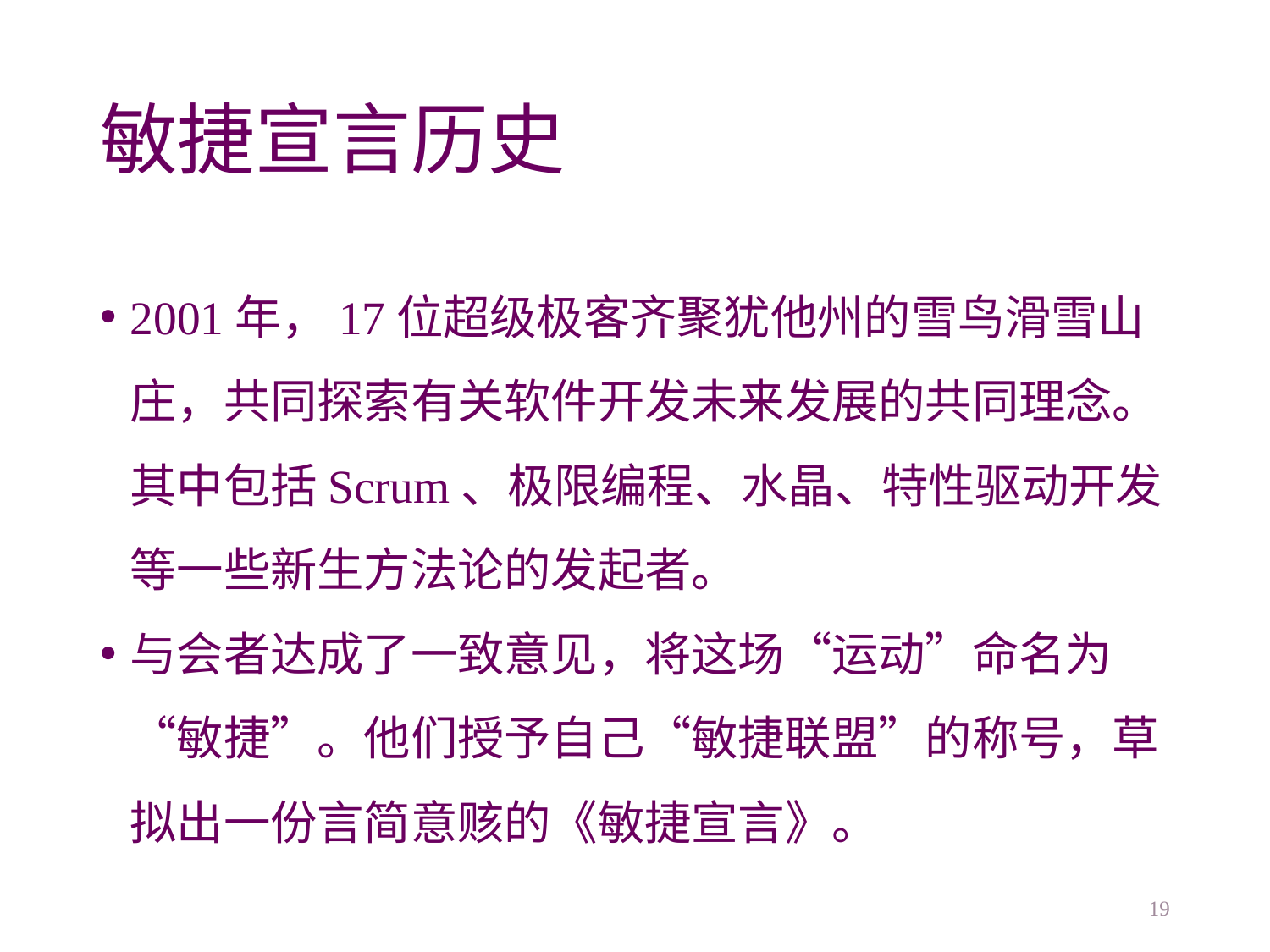

# 敏捷宣言历史
2001年，17位超级极客齐聚犹他州的雪鸟滑雪山庄，共同探索有关软件开发未来发展的共同理念。其中包括Scrum、极限编程、水晶、特性驱动开发等一些新生方法论的发起者。
与会者达成了一致意见，将这场“运动”命名为“敏捷”。他们授予自己“敏捷联盟”的称号，草拟出一份言简意赅的《敏捷宣言》。
19